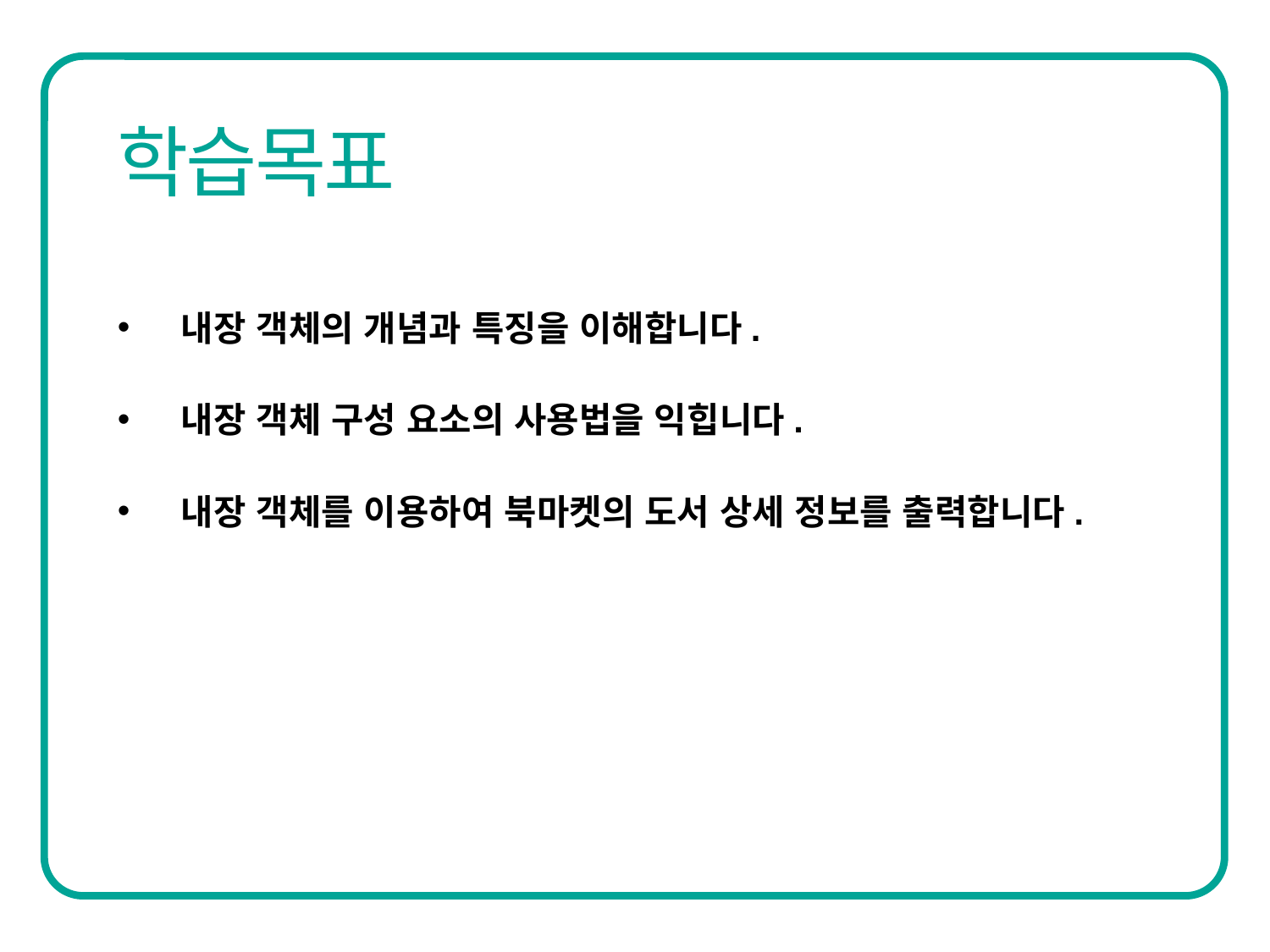

내장 객체의 개념과 특징을 이해합니다.
내장 객체 구성 요소의 사용법을 익힙니다.
내장 객체를 이용하여 북마켓의 도서 상세 정보를 출력합니다.